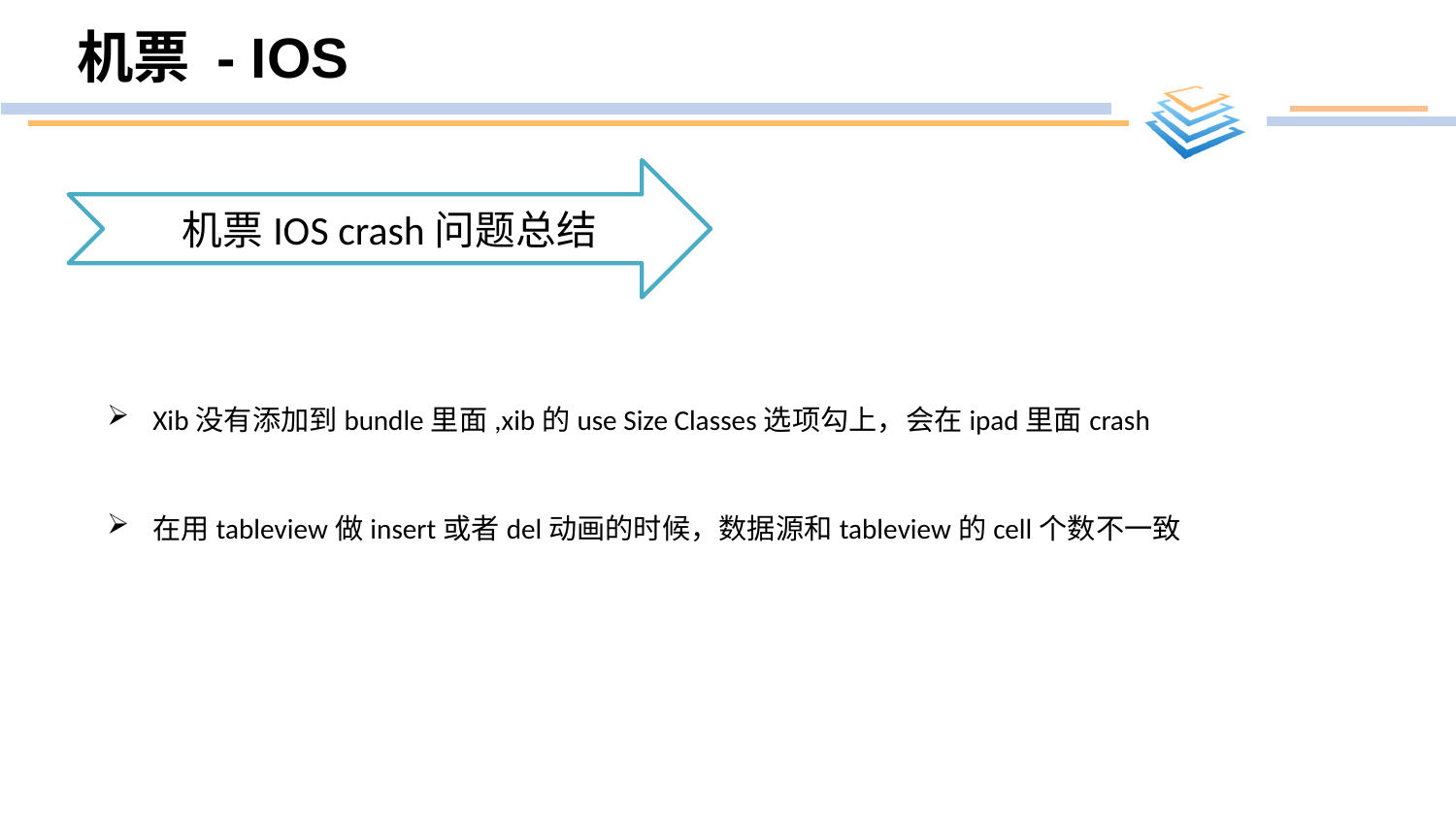

# 机票 - IOS
机票IOS crash问题总结

Xib没有添加到bundle里面,xib的use Size Classes选项勾上，会在ipad里面crash

在用tableview做insert或者del动画的时候，数据源和tableview的cell个数不一致